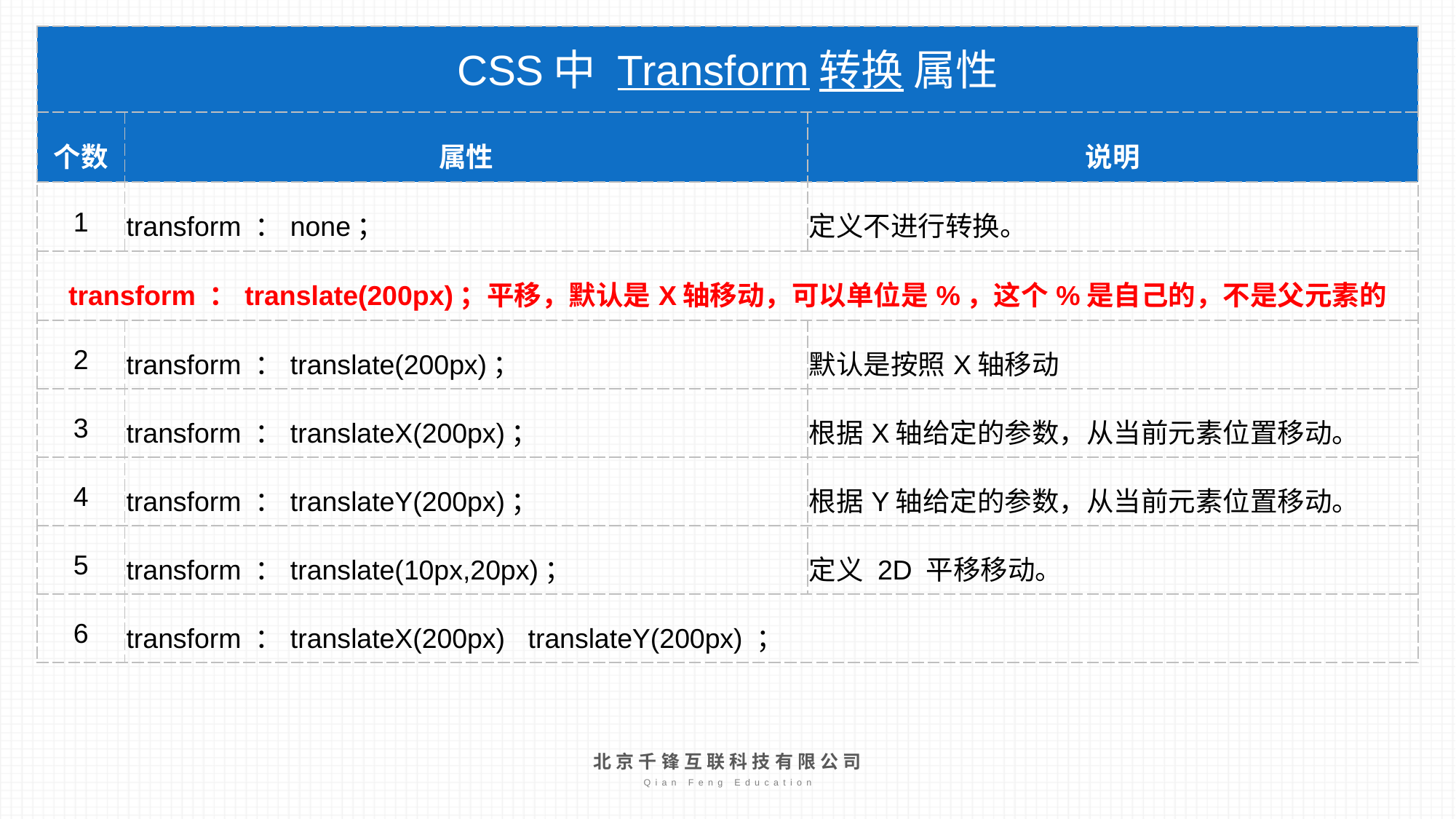

| CSS中 Transform转换 属性 |  |  |
| --- | --- | --- |
| 个数 | 属性 | 说明 |
| 1 | transform ：none； | 定义不进行转换。 |
| transform ：translate(200px)；平移，默认是X轴移动，可以单位是%，这个%是自己的，不是父元素的 |  |  |
| 2 | transform ：translate(200px)； | 默认是按照X轴移动 |
| 3 | transform ：translateX(200px)； | 根据X轴给定的参数，从当前元素位置移动。 |
| 4 | transform ：translateY(200px)； | 根据Y轴给定的参数，从当前元素位置移动。 |
| 5 | transform ：translate(10px,20px)； | 定义 2D 平移移动。 |
| 6 | transform ：translateX(200px) translateY(200px) ； |  |
北京千锋互联科技有限公司
Qian Feng Education